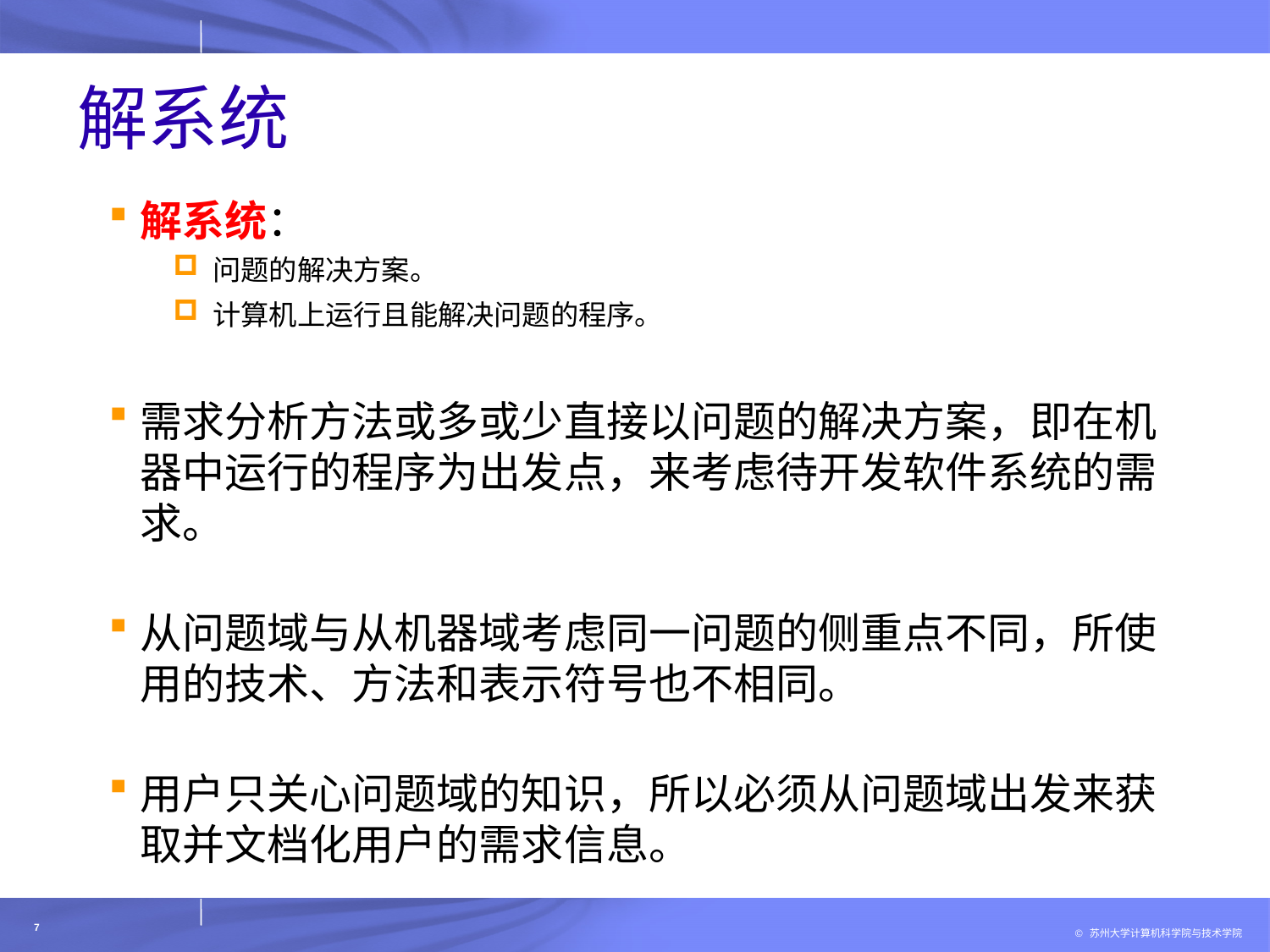

# 解系统
解系统：
问题的解决方案。
计算机上运行且能解决问题的程序。

需求分析方法或多或少直接以问题的解决方案，即在机器中运行的程序为出发点，来考虑待开发软件系统的需求。

从问题域与从机器域考虑同一问题的侧重点不同，所使用的技术、方法和表示符号也不相同。

用户只关心问题域的知识，所以必须从问题域出发来获取并文档化用户的需求信息。
7